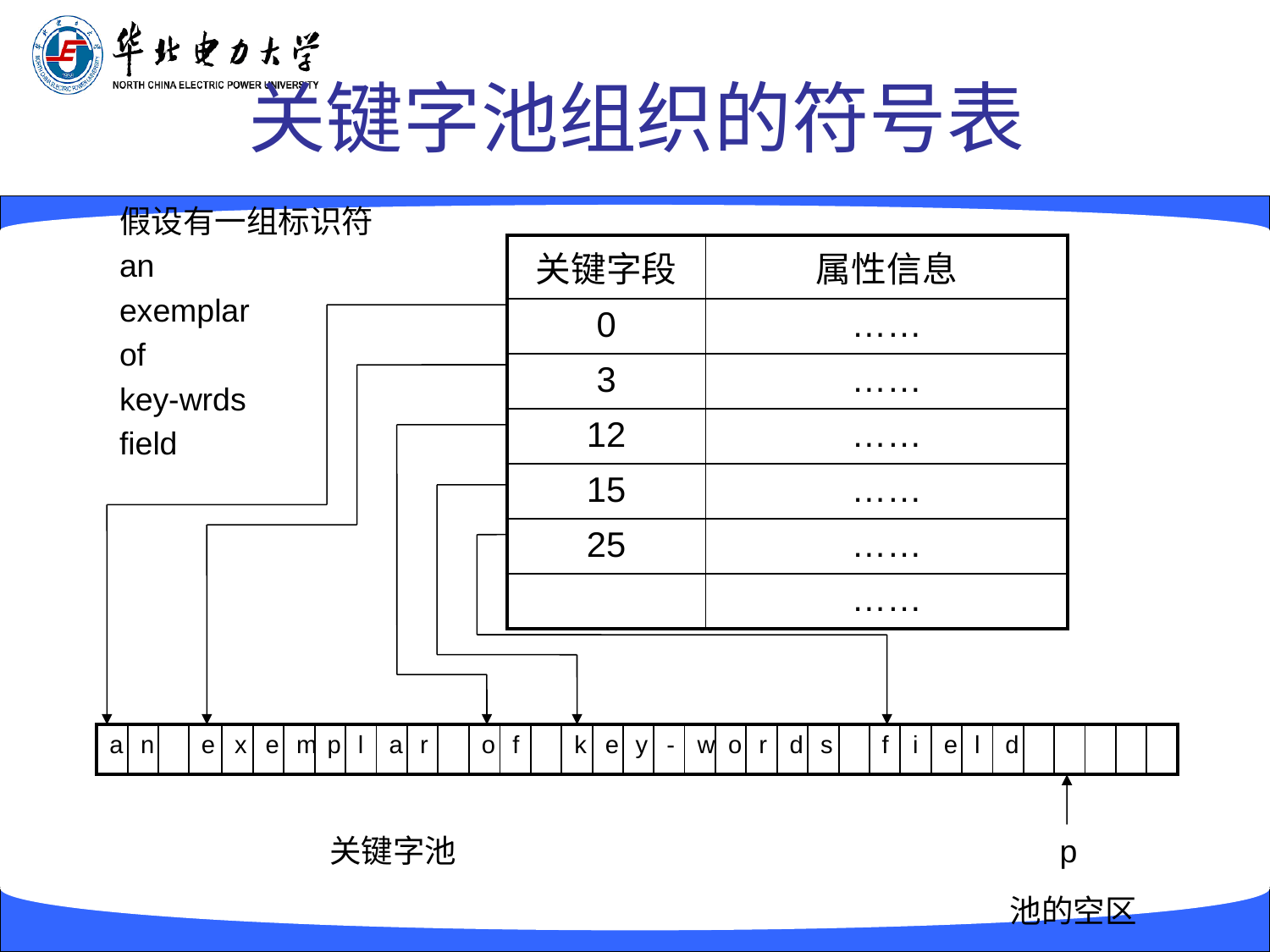

# 关键字池组织的符号表
假设有一组标识符
an
exemplar
of
key-wrds
field
| 关键字段 | 属性信息 |
| --- | --- |
| 0 | …… |
| 3 | …… |
| 12 | …… |
| 15 | …… |
| 25 | …… |
|  | …… |

| a | n |  | e | x | e | m | p | l | a | r |  | o | f |  | k | e | y | - | w | o | r | d | s |  | f | i | e | l | d |  |  |  |  |  |
| --- | --- | --- | --- | --- | --- | --- | --- | --- | --- | --- | --- | --- | --- | --- | --- | --- | --- | --- | --- | --- | --- | --- | --- | --- | --- | --- | --- | --- | --- | --- | --- | --- | --- | --- |

关键字池
p
池的空区